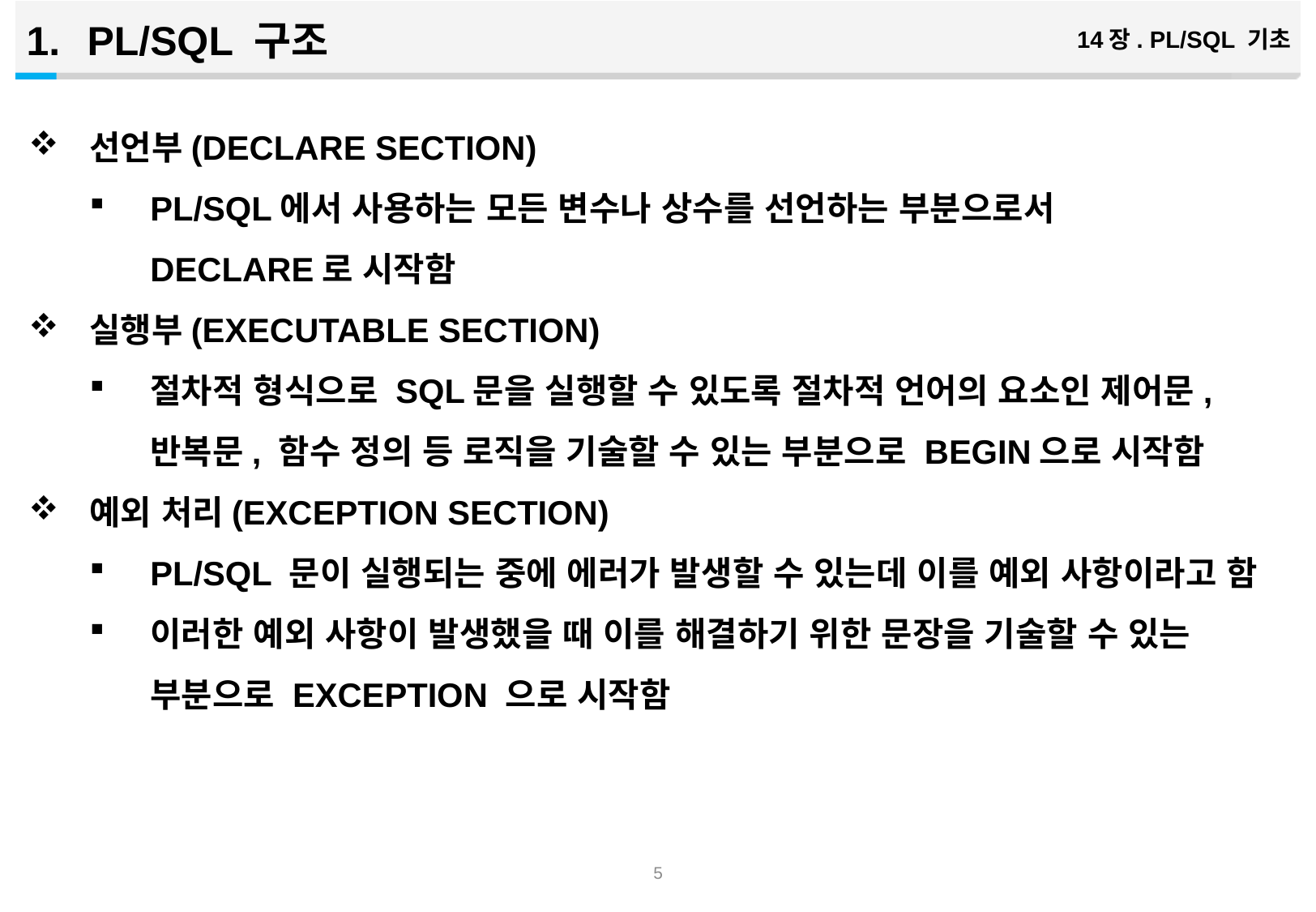

PL/SQL 구조
14장. PL/SQL 기초
선언부(DECLARE SECTION)
PL/SQL에서 사용하는 모든 변수나 상수를 선언하는 부분으로서           DECLARE로 시작함
실행부(EXECUTABLE SECTION)
절차적 형식으로 SQL문을 실행할 수 있도록 절차적 언어의 요소인 제어문, 반복문, 함수 정의 등 로직을 기술할 수 있는 부분으로 BEGIN으로 시작함
예외 처리(EXCEPTION SECTION)
PL/SQL 문이 실행되는 중에 에러가 발생할 수 있는데 이를 예외 사항이라고 함
이러한 예외 사항이 발생했을 때 이를 해결하기 위한 문장을 기술할 수 있는 부분으로 EXCEPTION 으로 시작함

5